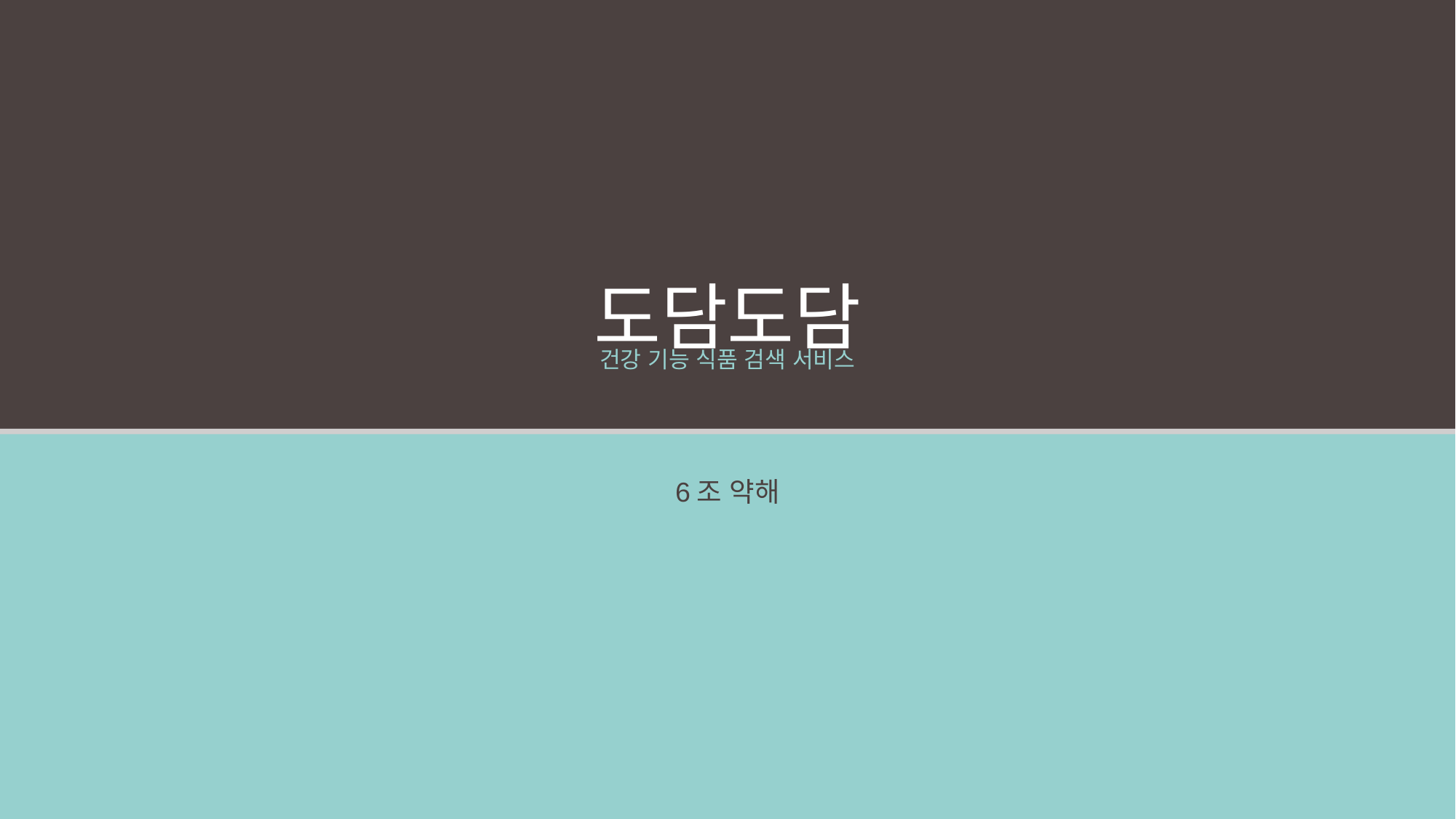

도담도담
건강 기능 식품 검색 서비스

6조 약해